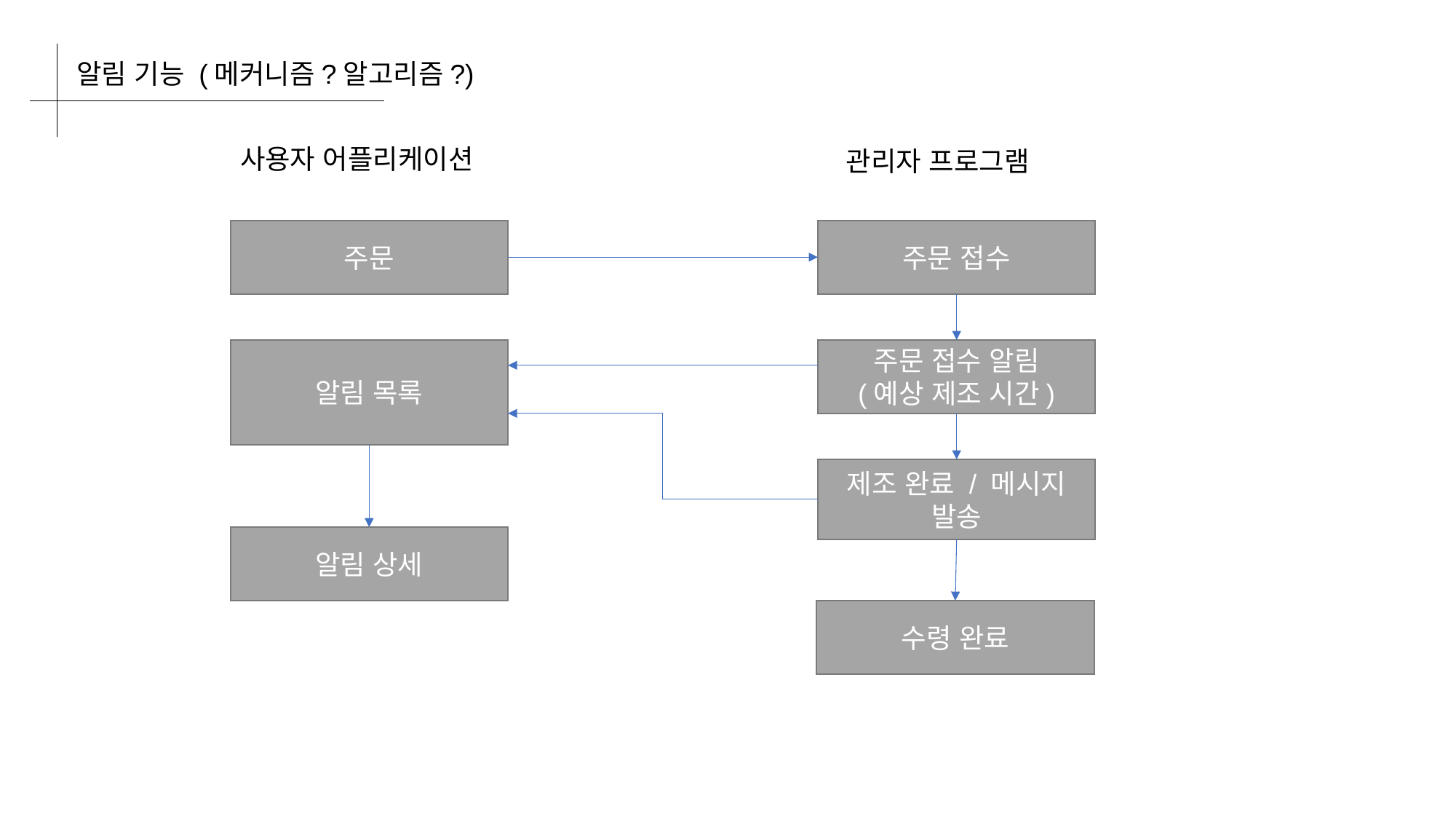

알림 기능 (메커니즘?알고리즘?)
사용자 어플리케이션
관리자 프로그램
주문

주문 접수

알림 목록
주문 접수 알림
(예상 제조 시간)
제조 완료 / 메시지 발송
알림 상세
수령 완료